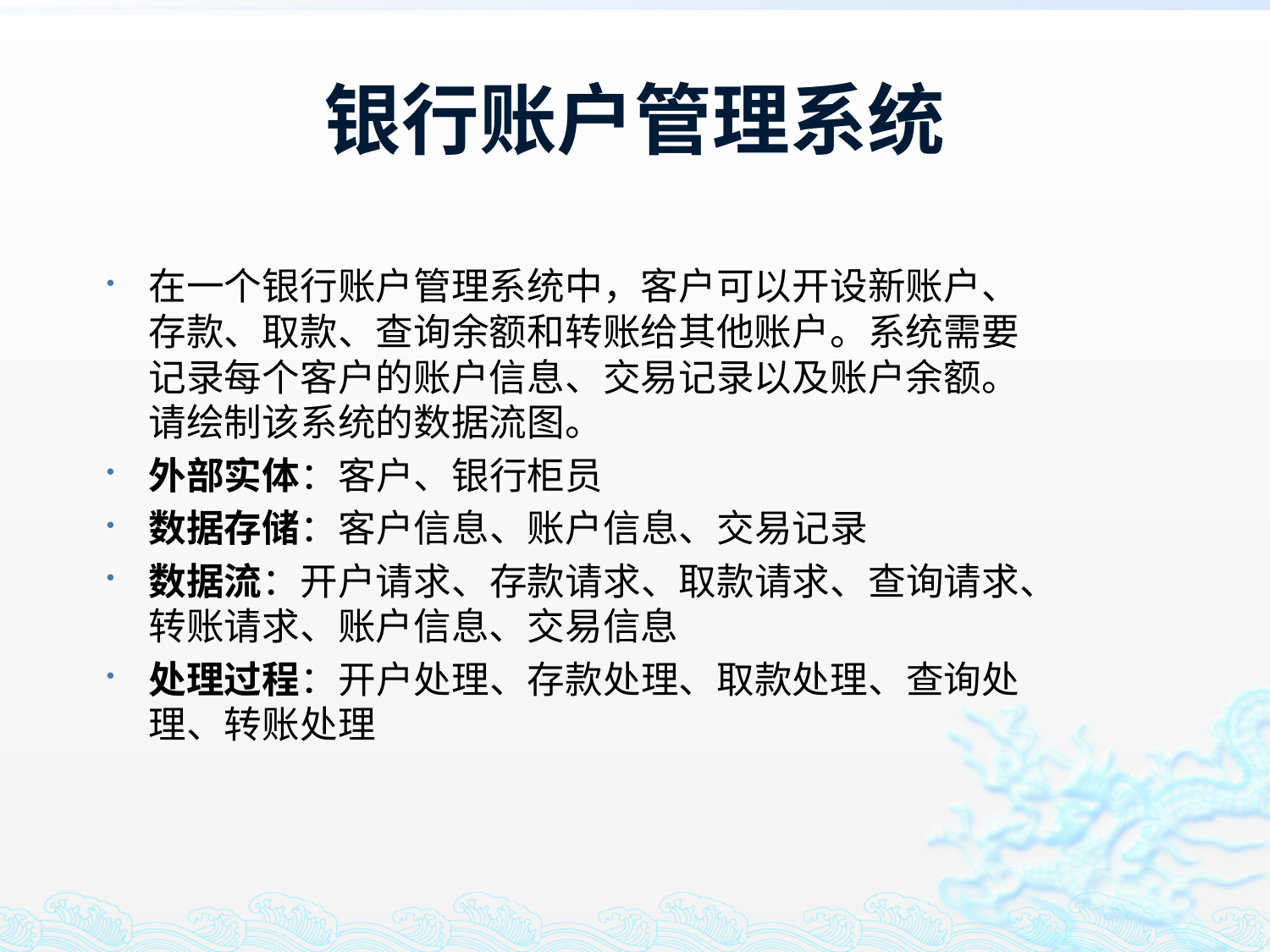

# 银行账户管理系统
在一个银行账户管理系统中，客户可以开设新账户、存款、取款、查询余额和转账给其他账户。系统需要记录每个客户的账户信息、交易记录以及账户余额。请绘制该系统的数据流图。
外部实体：客户、银行柜员
数据存储：客户信息、账户信息、交易记录
数据流：开户请求、存款请求、取款请求、查询请求、转账请求、账户信息、交易信息
处理过程：开户处理、存款处理、取款处理、查询处理、转账处理